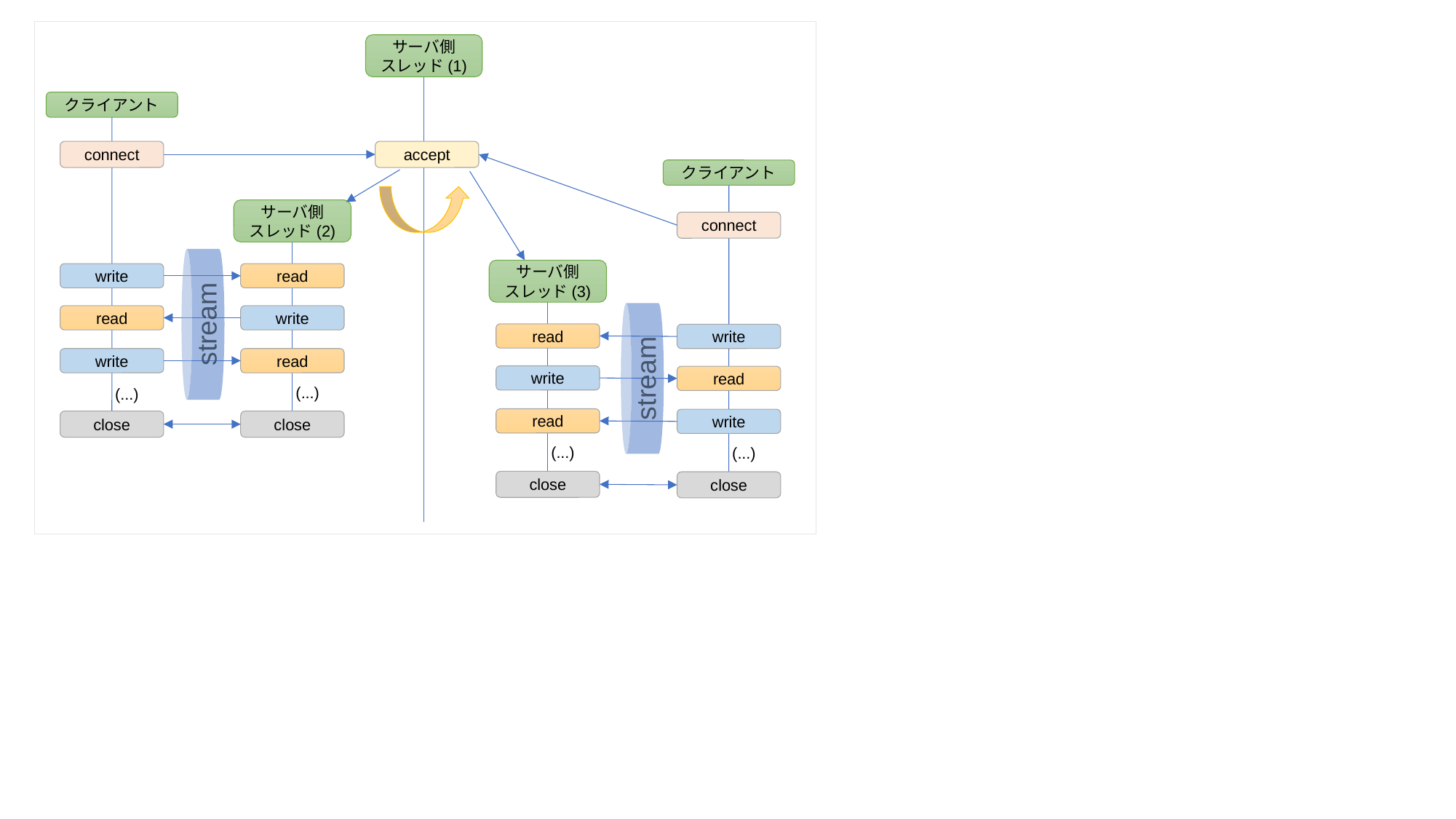

サーバ側
スレッド(1)
クライアント
connect
accept
クライアント

サーバ側
スレッド(2)
connect
サーバ側
スレッド(3)
write
read
stream
read
write
read
write
write
read
stream
write
read
(...)
(...)
read
write
close
close
(...)
(...)
close
close